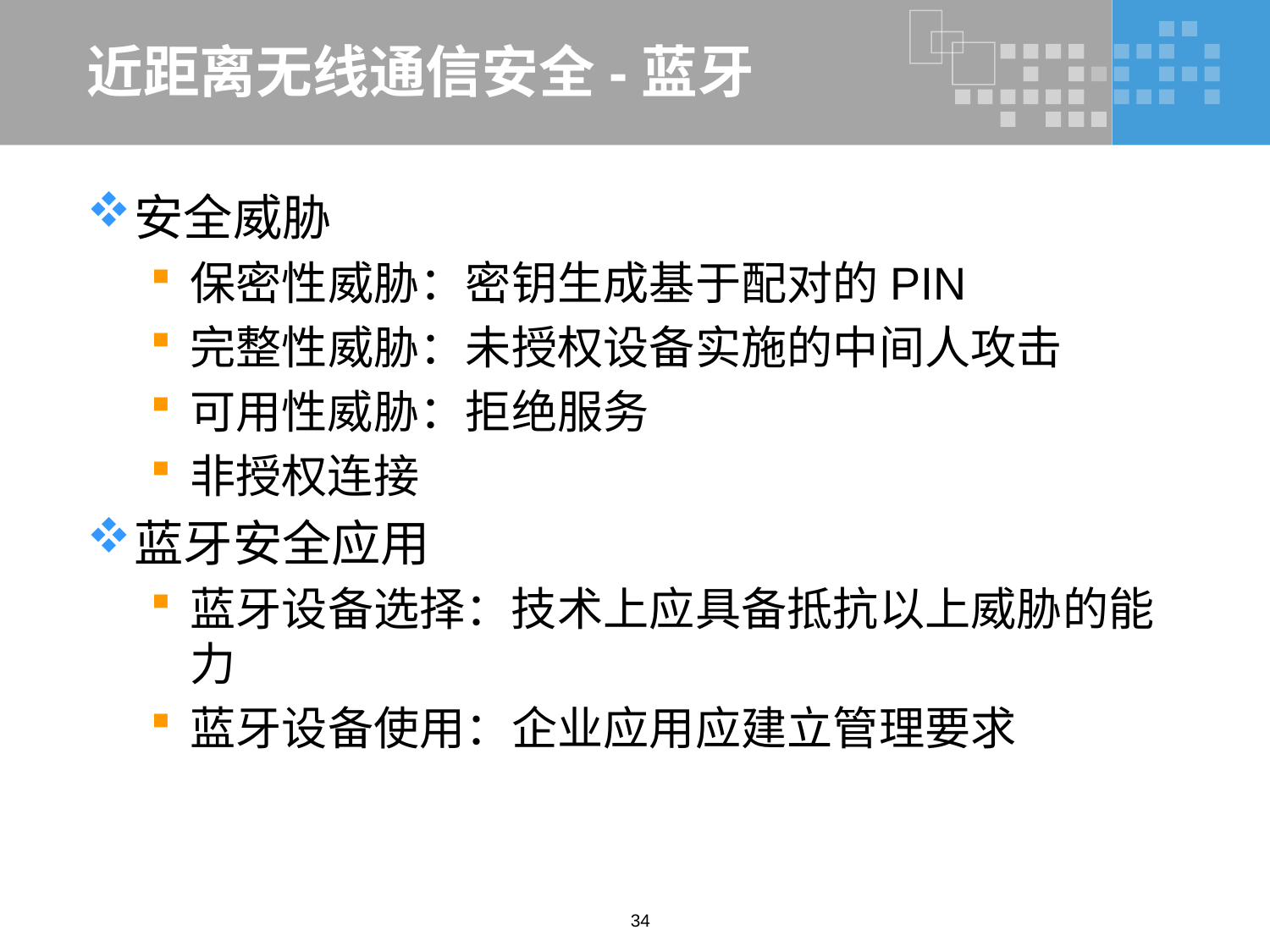

# 近距离无线通信安全-蓝牙
安全威胁
保密性威胁：密钥生成基于配对的PIN
完整性威胁：未授权设备实施的中间人攻击
可用性威胁：拒绝服务
非授权连接
蓝牙安全应用
蓝牙设备选择：技术上应具备抵抗以上威胁的能力
蓝牙设备使用：企业应用应建立管理要求

34